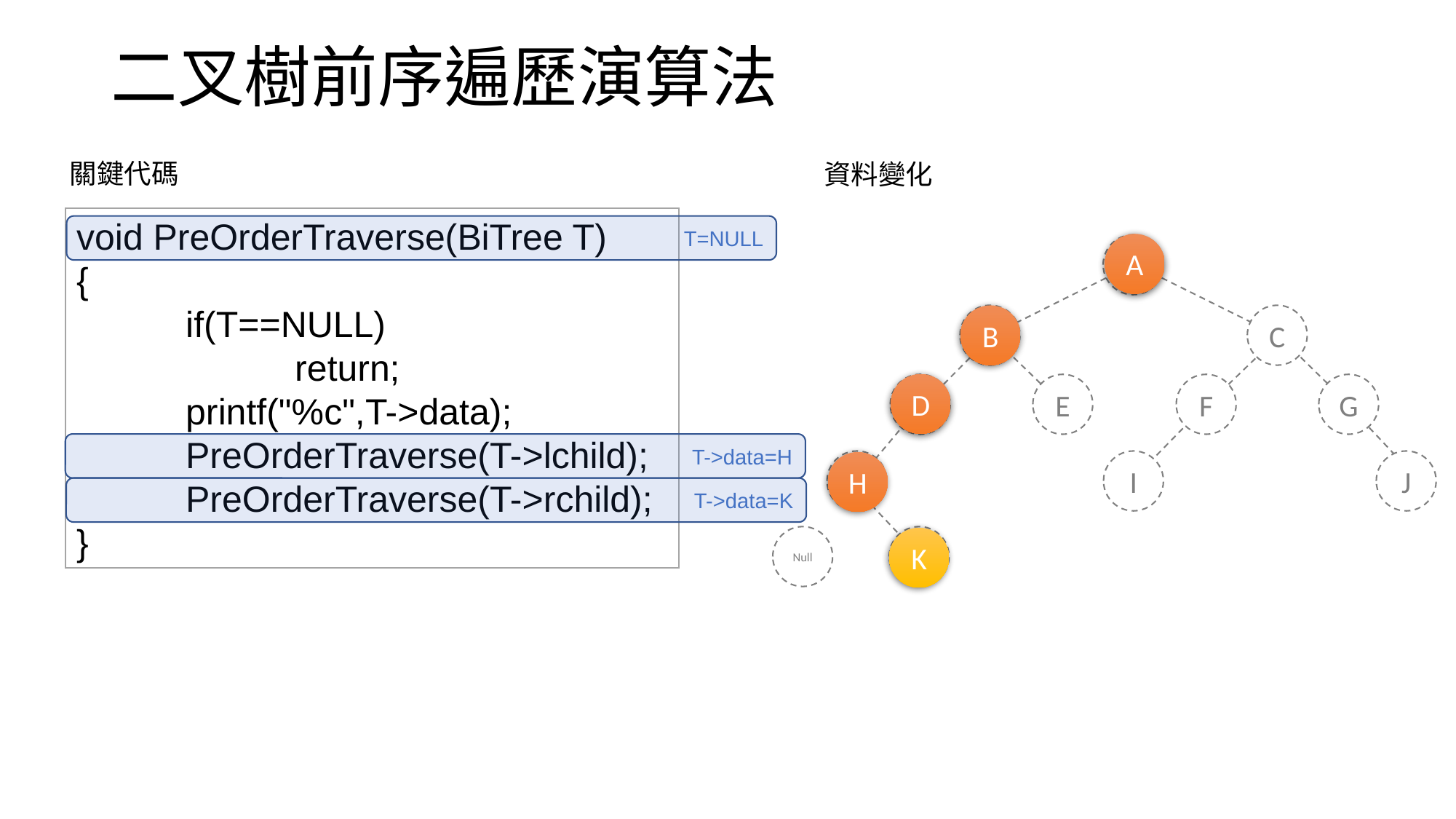

# 二叉樹前序遍歷演算法
關鍵代碼
資料變化
void PreOrderTraverse(BiTree T)
{
	if(T==NULL)
		return;
	printf("%c",T->data);
	PreOrderTraverse(T->lchild);
	PreOrderTraverse(T->rchild);
}
T=NULL
A
A
B
C
B
D
D
E
F
G
T->data=H
H
I
J
H
T->data=K
Null
K
K